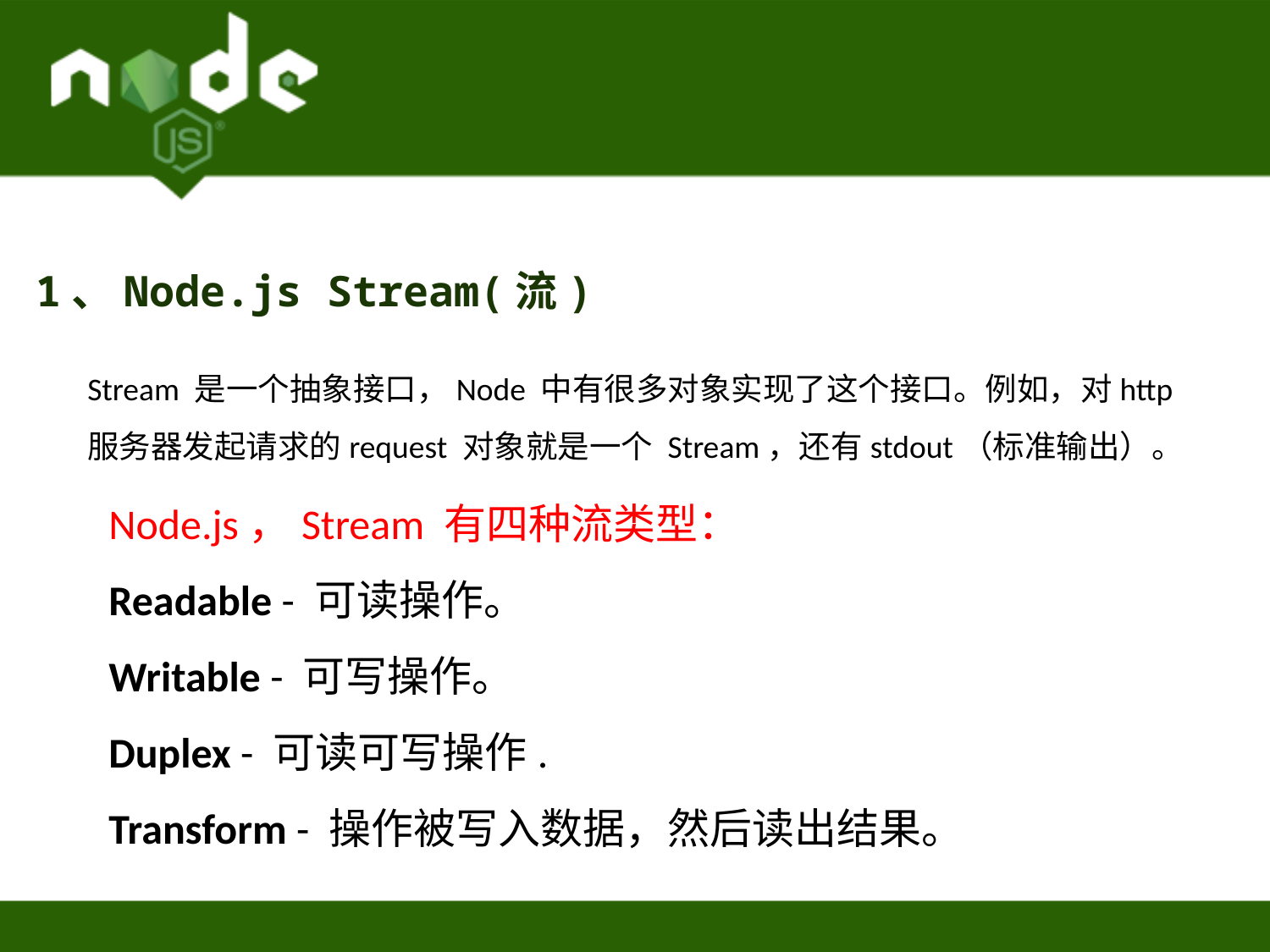

1、Node.js Stream(流)
Stream 是一个抽象接口，Node 中有很多对象实现了这个接口。例如，对http 服务器发起请求的request 对象就是一个 Stream，还有stdout（标准输出）。
Node.js，Stream 有四种流类型：
Readable - 可读操作。
Writable - 可写操作。
Duplex - 可读可写操作.
Transform - 操作被写入数据，然后读出结果。